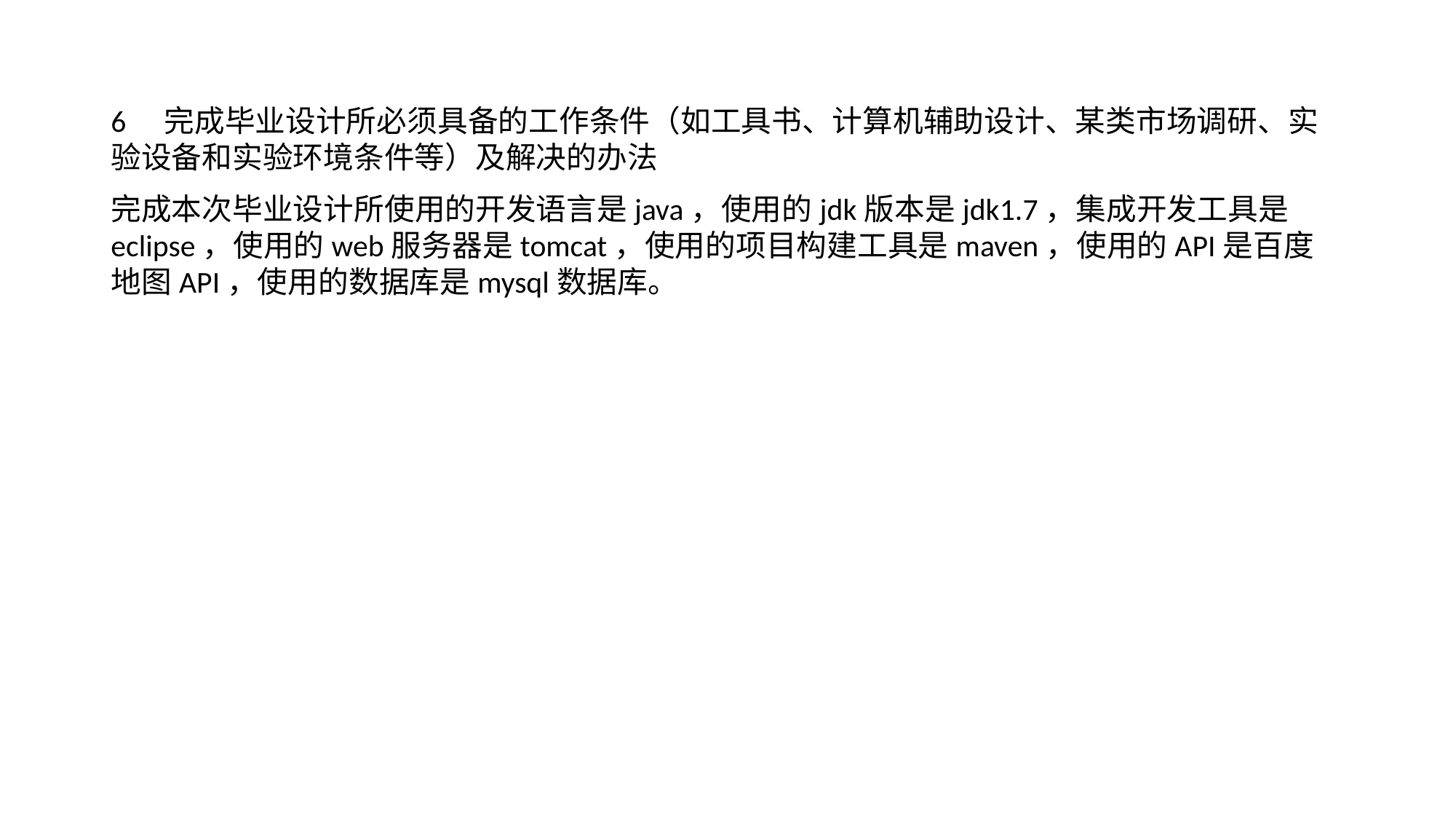

6　完成毕业设计所必须具备的工作条件（如工具书、计算机辅助设计、某类市场调研、实验设备和实验环境条件等）及解决的办法
完成本次毕业设计所使用的开发语言是java，使用的jdk版本是jdk1.7，集成开发工具是eclipse，使用的web服务器是tomcat，使用的项目构建工具是maven，使用的API是百度地图API，使用的数据库是mysql数据库。